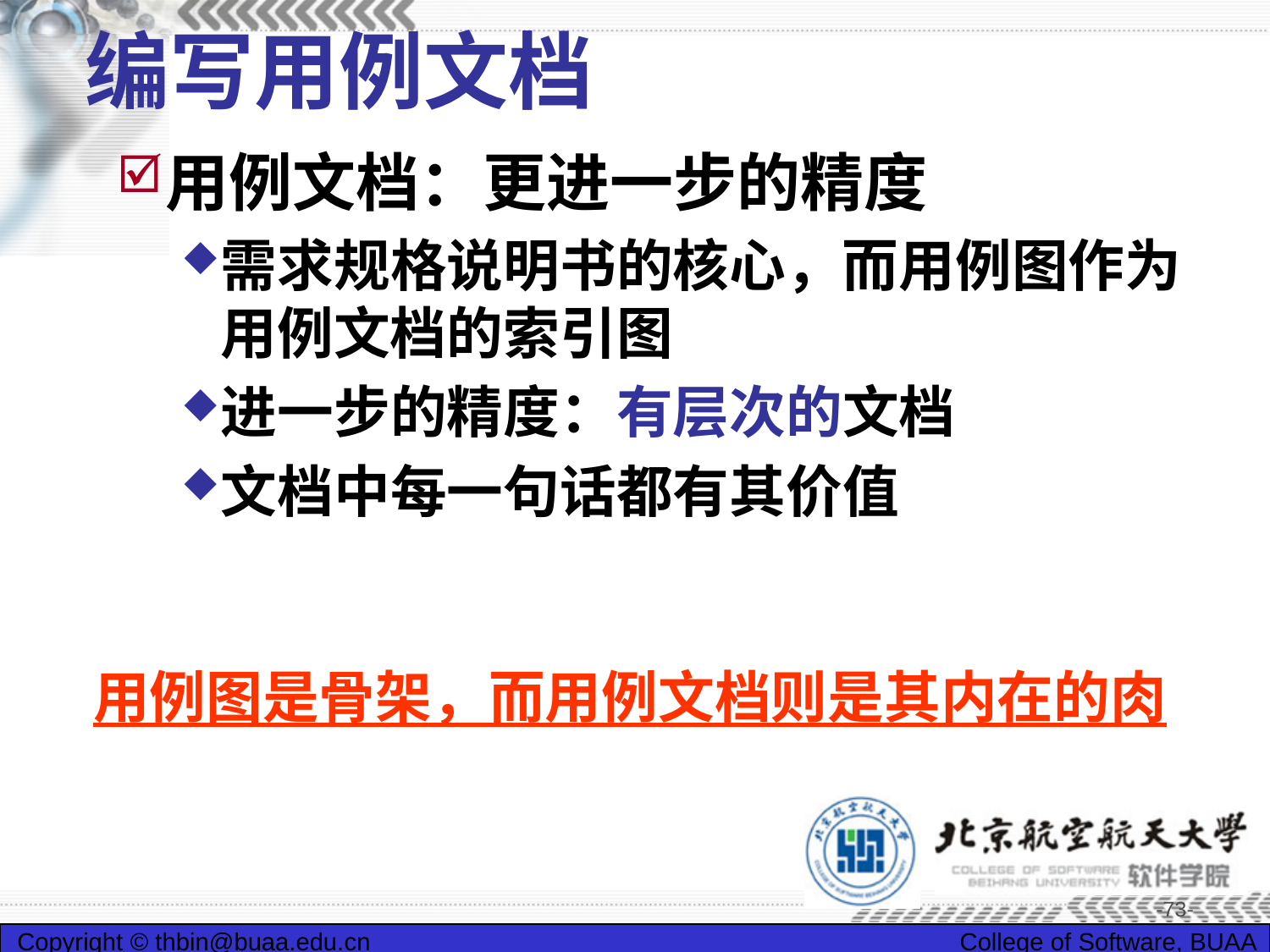

# 编写用例文档
用例文档：更进一步的精度
需求规格说明书的核心，而用例图作为用例文档的索引图
进一步的精度：有层次的文档
文档中每一句话都有其价值
用例图是骨架，而用例文档则是其内在的肉
-73-